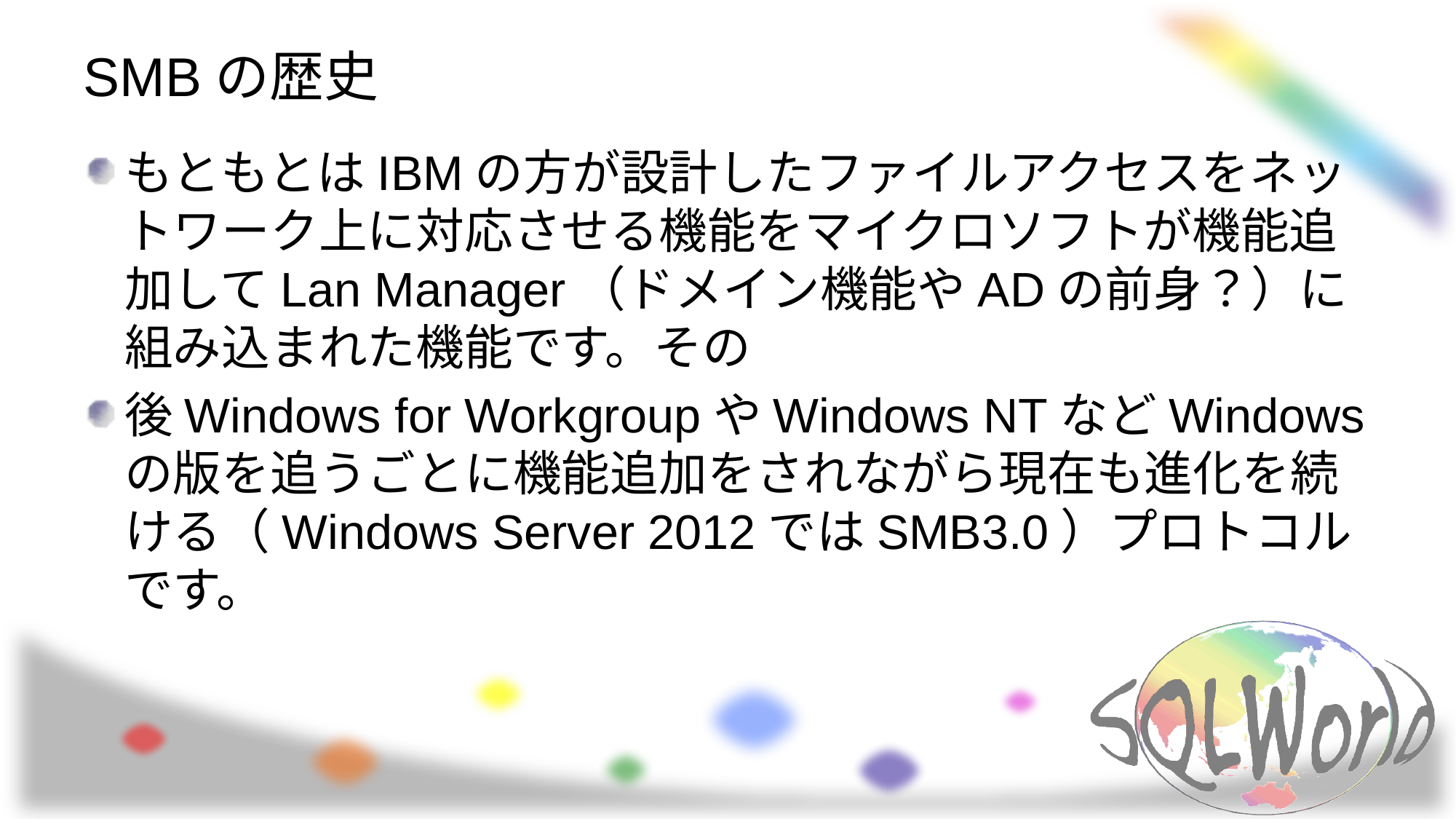

# SMBの歴史
もともとはIBMの方が設計したファイルアクセスをネットワーク上に対応させる機能をマイクロソフトが機能追加してLan Manager（ドメイン機能やADの前身？）に組み込まれた機能です。その
後Windows for WorkgroupやWindows NTなどWindowsの版を追うごとに機能追加をされながら現在も進化を続ける（Windows Server 2012ではSMB3.0）プロトコルです。